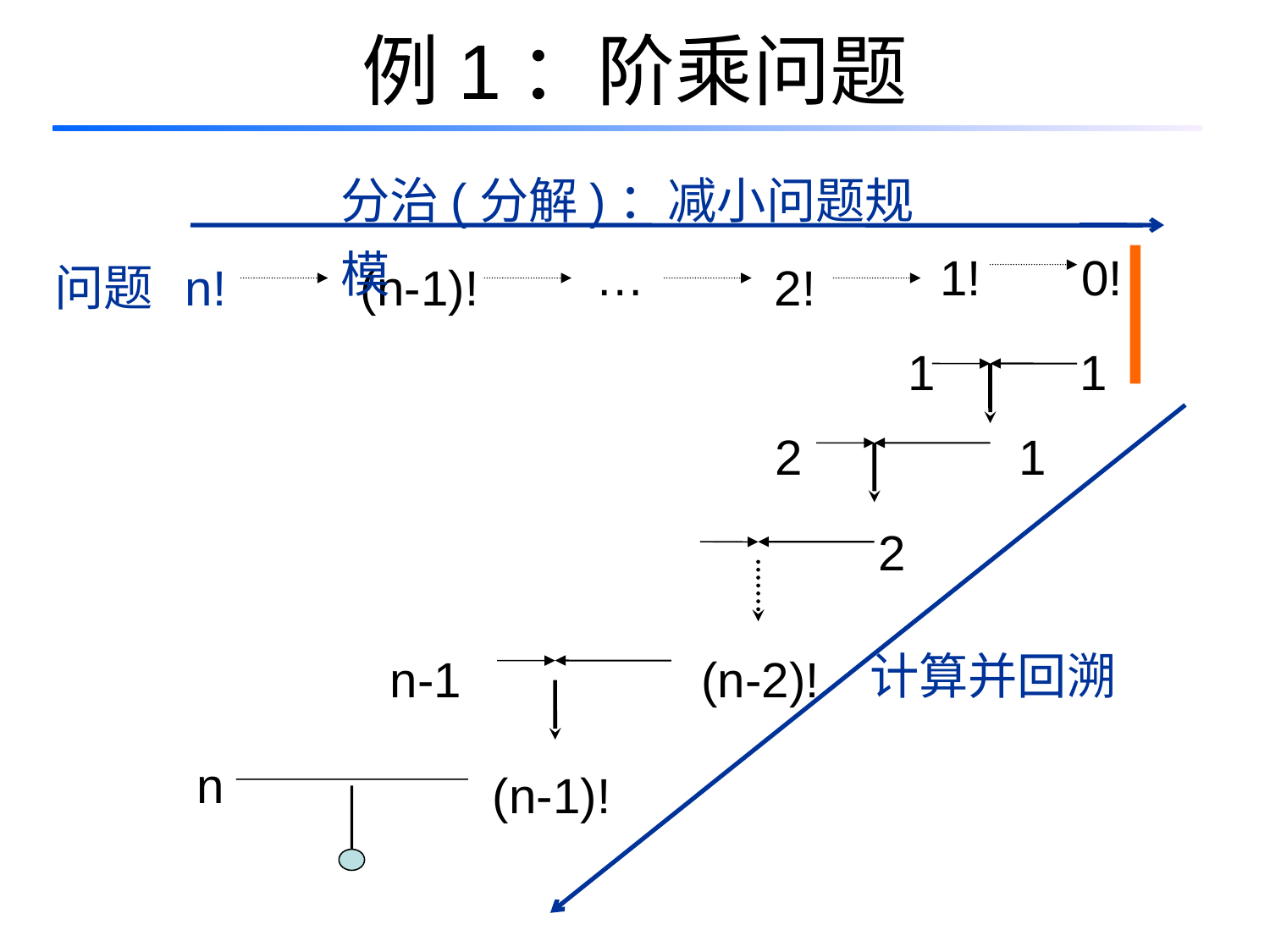

# 例1：阶乘问题

分治(分解)：减小问题规模
…
1!
0!
n!
(n-1)!
2!

1
1

2
1

2

n-1
(n-2)!

n
(n-1)!

问题
计算并回溯